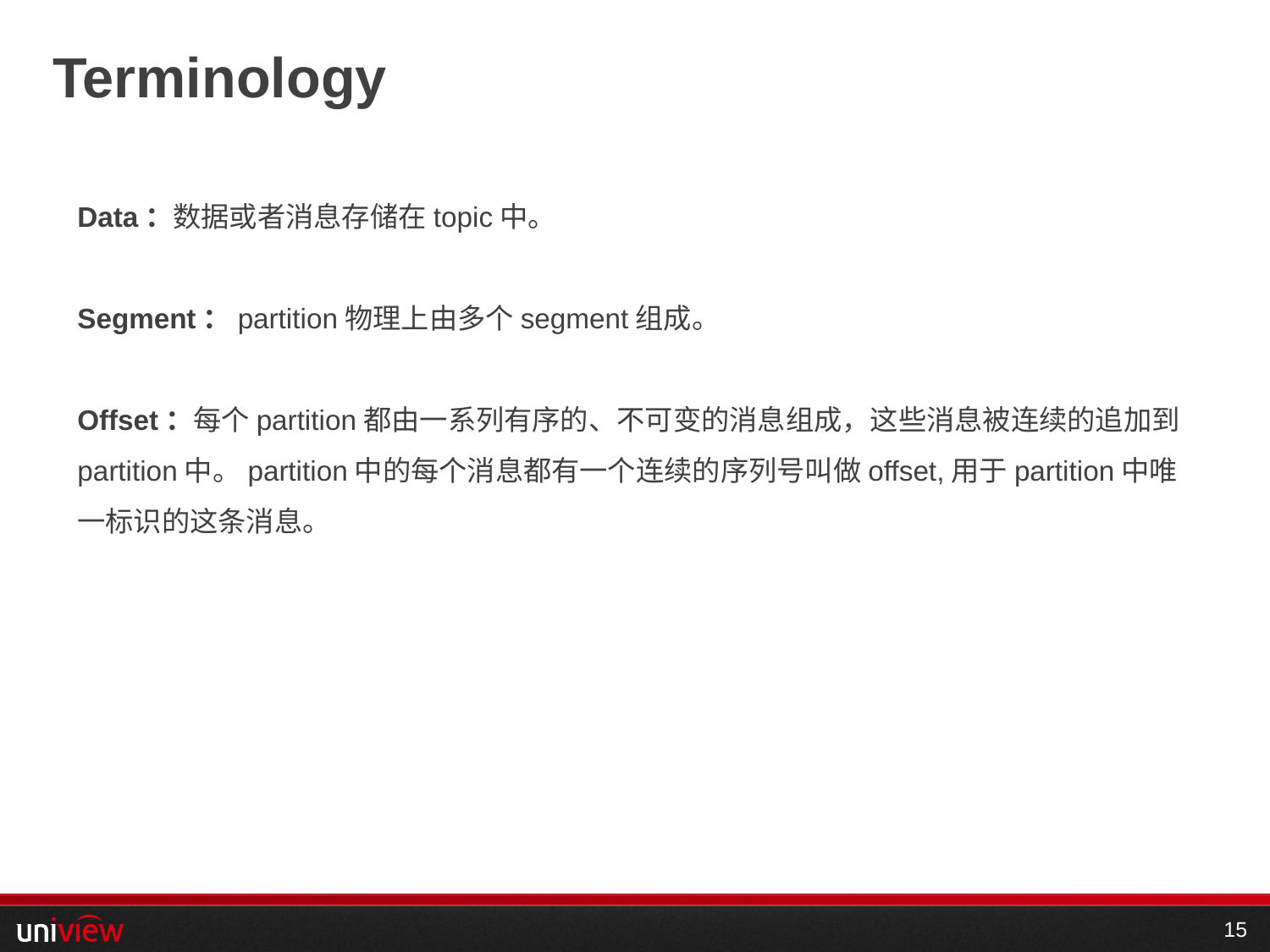

# Terminology
Data：数据或者消息存储在topic中。

Segment：partition物理上由多个segment组成。

Offset：每个partition都由一系列有序的、不可变的消息组成，这些消息被连续的追加到partition中。partition中的每个消息都有一个连续的序列号叫做offset,用于partition中唯一标识的这条消息。